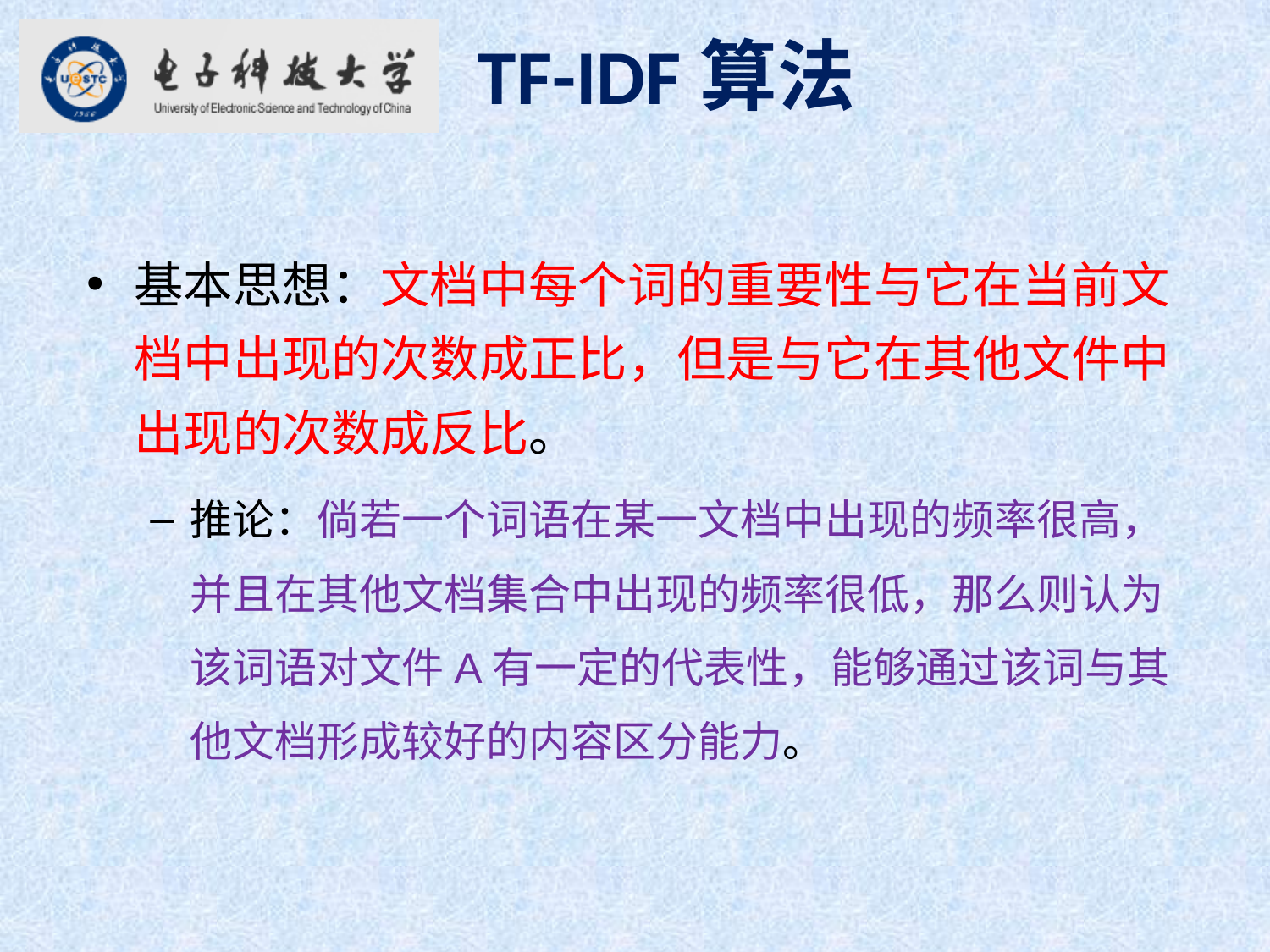

TF-IDF算法
基本思想：文档中每个词的重要性与它在当前文档中出现的次数成正比，但是与它在其他文件中出现的次数成反比。
推论：倘若一个词语在某一文档中出现的频率很高，并且在其他文档集合中出现的频率很低，那么则认为该词语对文件A有一定的代表性，能够通过该词与其他文档形成较好的内容区分能力。